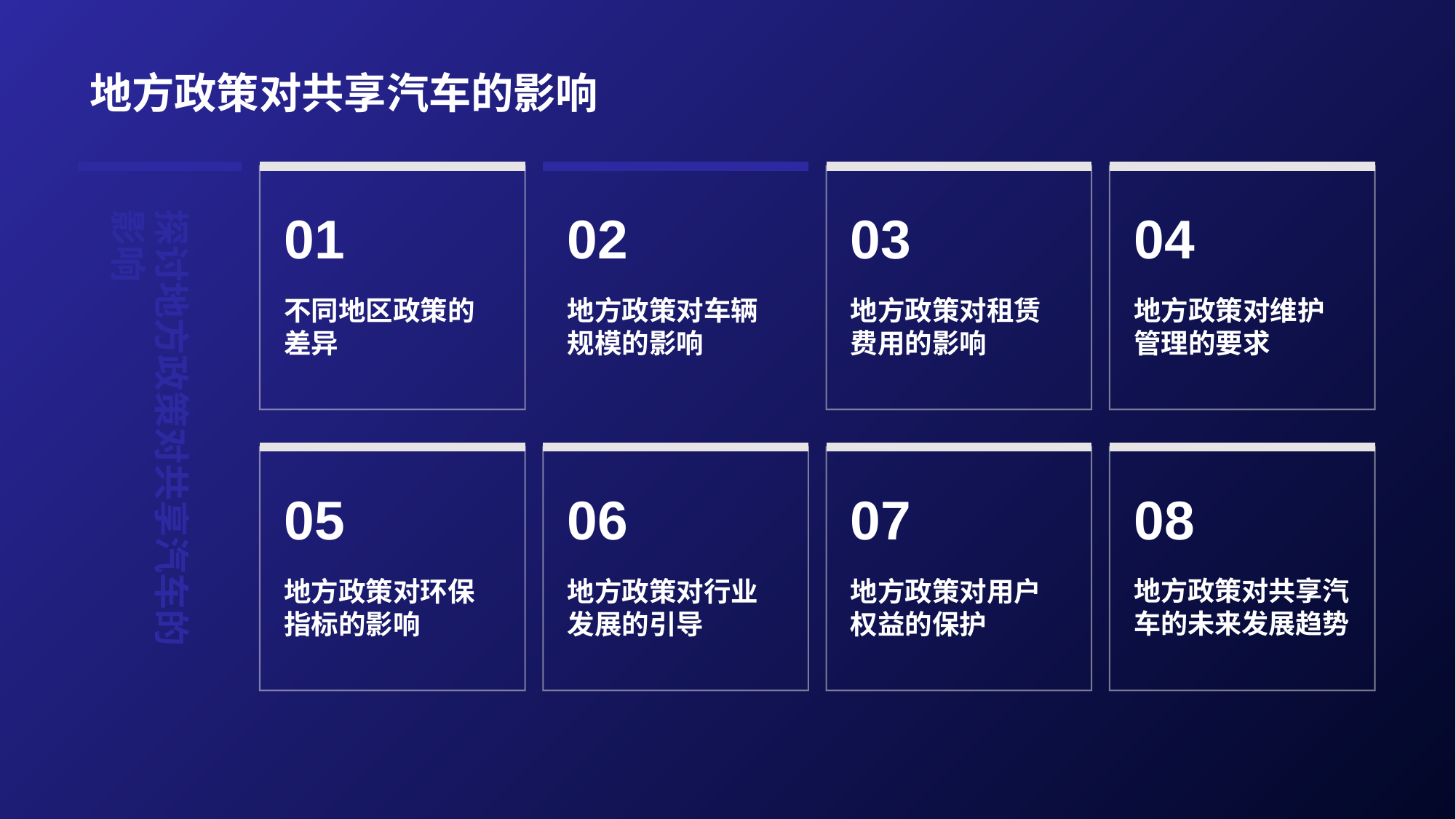

# 地方政策对共享汽车的影响
探讨地方政策对共享汽车的影响

01
不同地区政策的差异
02
地方政策对车辆规模的影响

03
地方政策对租赁费用的影响

04
地方政策对维护管理的要求

05
地方政策对环保指标的影响

06
地方政策对行业发展的引导

07
地方政策对用户权益的保护

08
地方政策对共享汽车的未来发展趋势